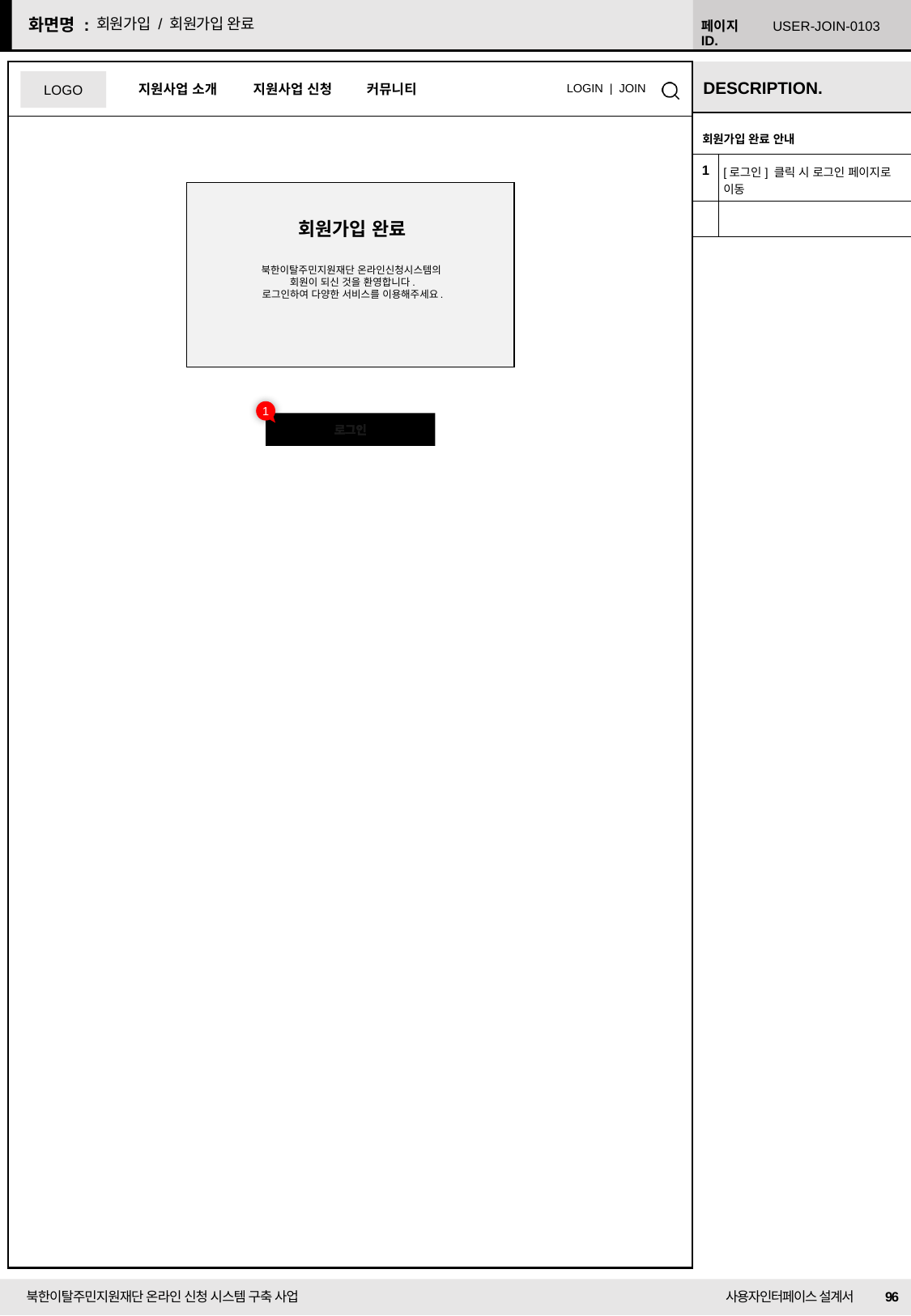

회원가입 / 회원가입 완료
USER-JOIN-0103
| 회원가입 완료 안내 |  |
| --- | --- |
| 1 | [로그인] 클릭 시 로그인 페이지로 이동 |
|  |  |

회원가입 완료
북한이탈주민지원재단 온라인신청시스템의
회원이 되신 것을 환영합니다.
로그인하여 다양한 서비스를 이용해주세요.
1
로그인
96